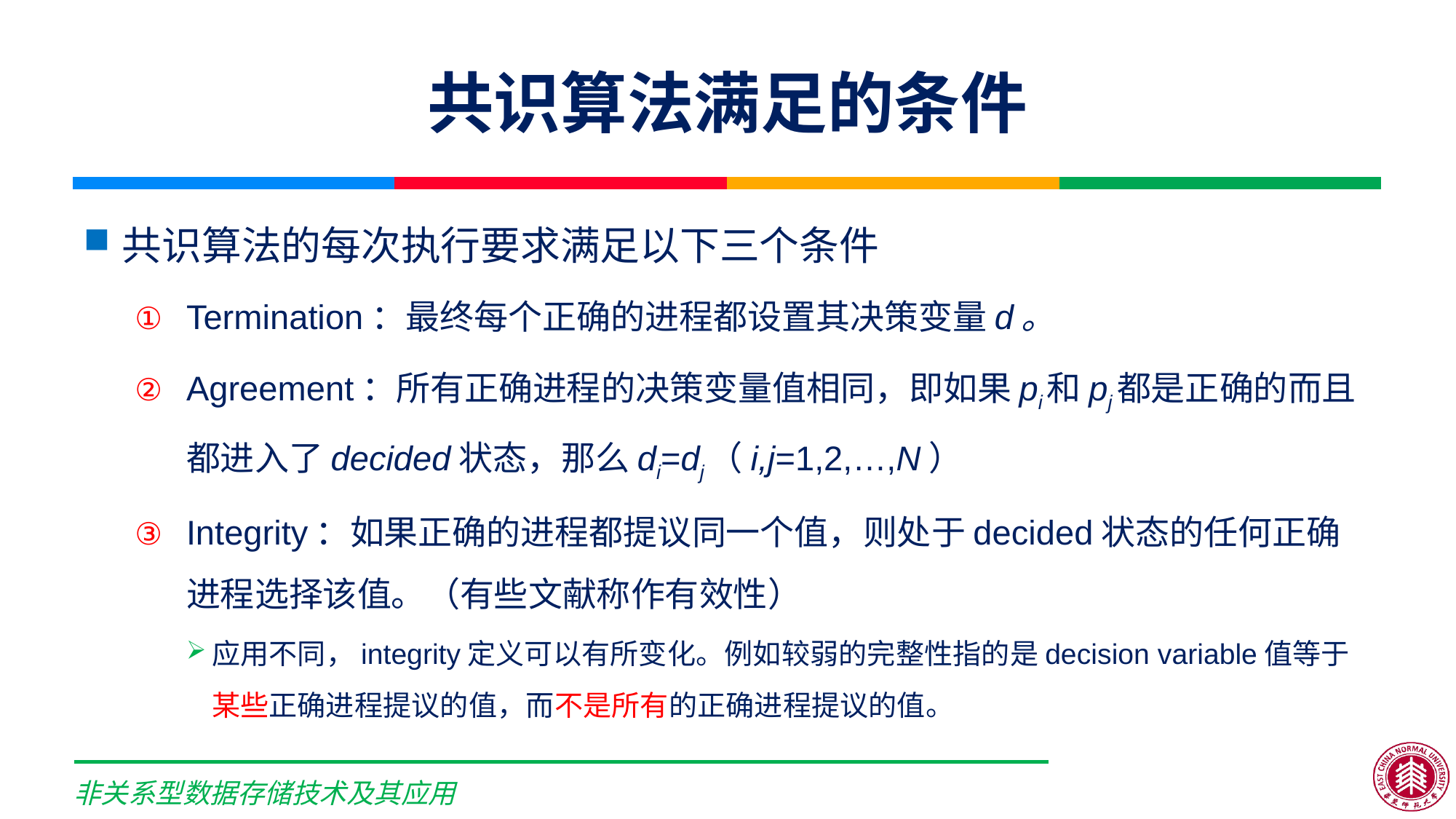

# 共识算法满足的条件
共识算法的每次执行要求满足以下三个条件
Termination：最终每个正确的进程都设置其决策变量d。
Agreement：所有正确进程的决策变量值相同，即如果pi和pj都是正确的而且都进入了decided状态，那么di=dj（i,j=1,2,…,N）
Integrity：如果正确的进程都提议同一个值，则处于decided状态的任何正确进程选择该值。（有些文献称作有效性）
应用不同，integrity定义可以有所变化。例如较弱的完整性指的是decision variable值等于某些正确进程提议的值，而不是所有的正确进程提议的值。